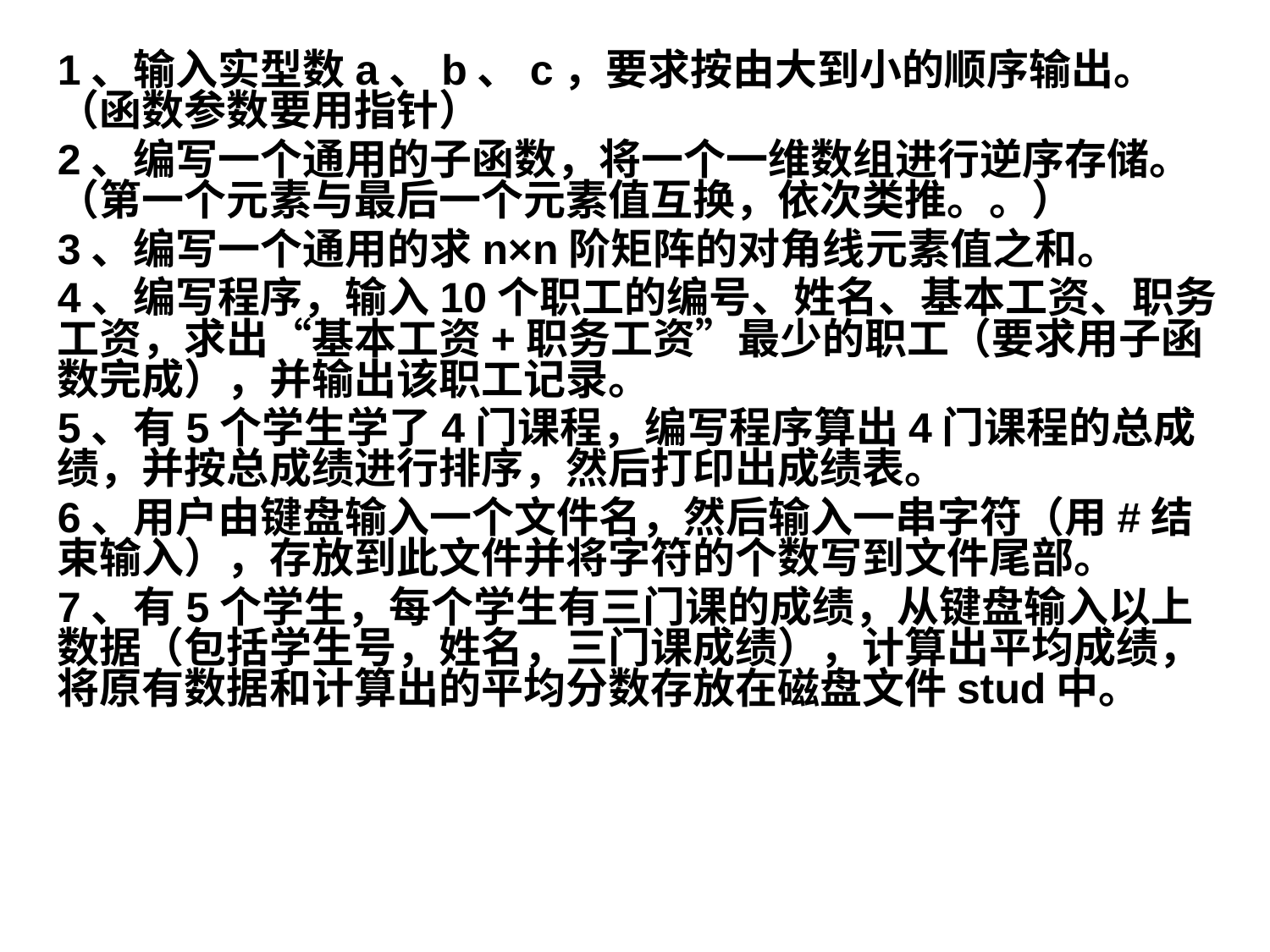

1、输入实型数a、b、c，要求按由大到小的顺序输出。（函数参数要用指针）
2、编写一个通用的子函数，将一个一维数组进行逆序存储。（第一个元素与最后一个元素值互换，依次类推。。）
3、编写一个通用的求n×n阶矩阵的对角线元素值之和。
4、编写程序，输入10个职工的编号、姓名、基本工资、职务工资，求出“基本工资+职务工资”最少的职工（要求用子函数完成），并输出该职工记录。
5、有5个学生学了4门课程，编写程序算出4门课程的总成绩，并按总成绩进行排序，然后打印出成绩表。
6、用户由键盘输入一个文件名，然后输入一串字符（用#结束输入），存放到此文件并将字符的个数写到文件尾部。
7、有5个学生，每个学生有三门课的成绩，从键盘输入以上数据（包括学生号，姓名，三门课成绩），计算出平均成绩，将原有数据和计算出的平均分数存放在磁盘文件stud中。